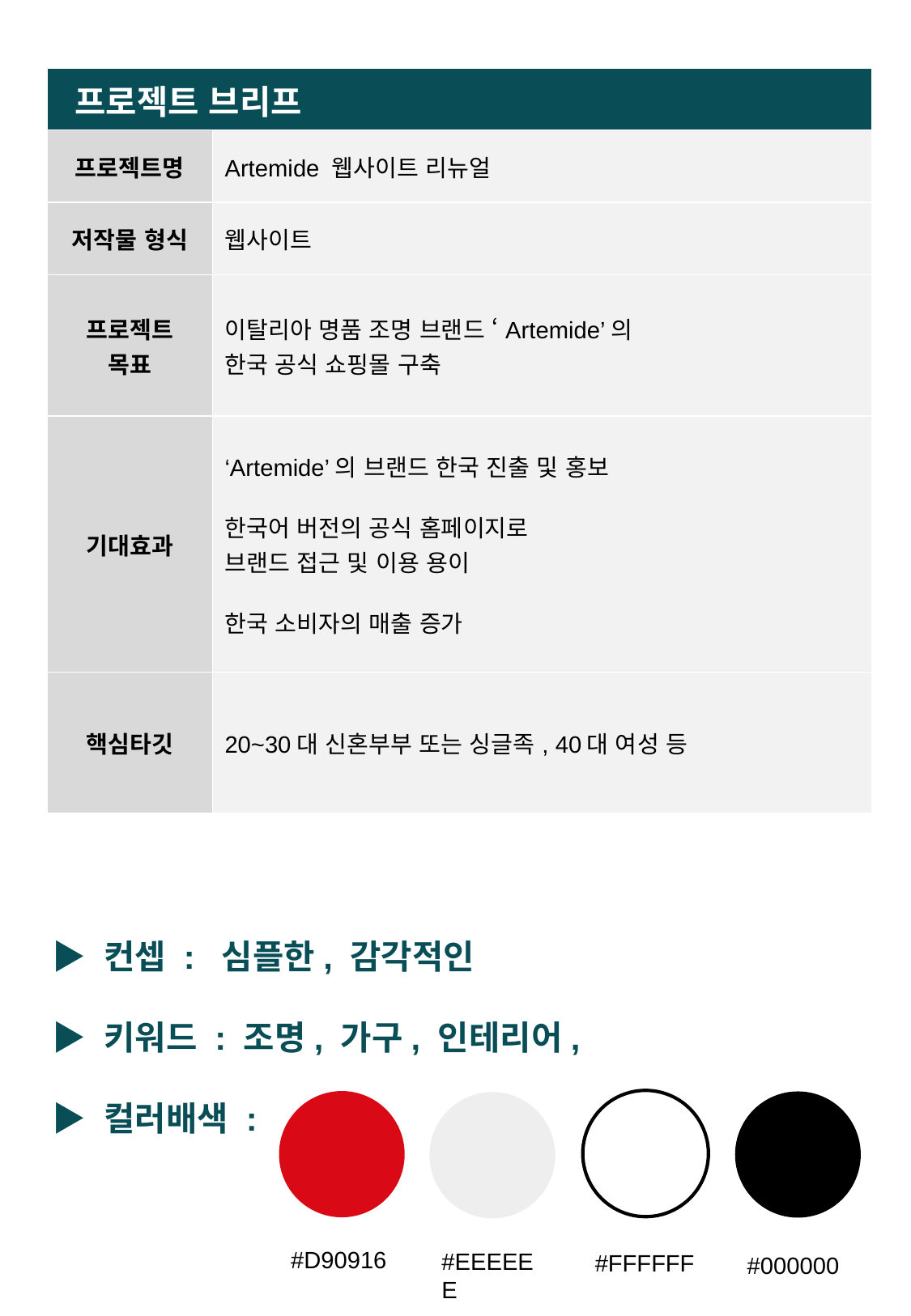

| 프로젝트 브리프 |  |
| --- | --- |
| 프로젝트명 | Artemide 웹사이트 리뉴얼 |
| 저작물 형식 | 웹사이트 |
| 프로젝트 목표 | 이탈리아 명품 조명 브랜드 ‘Artemide’의 한국 공식 쇼핑몰 구축 |
| 기대효과 | ‘Artemide’의 브랜드 한국 진출 및 홍보 한국어 버전의 공식 홈페이지로 브랜드 접근 및 이용 용이 한국 소비자의 매출 증가 |
| 핵심타깃 | 20~30대 신혼부부 또는 싱글족, 40대 여성 등 |
▶ 컨셉 :  심플한, 감각적인
▶ 키워드 : 조명, 가구, 인테리어,
▶ 컬러배색 :

#D90916
#EEEEEE
#FFFFFF
#000000